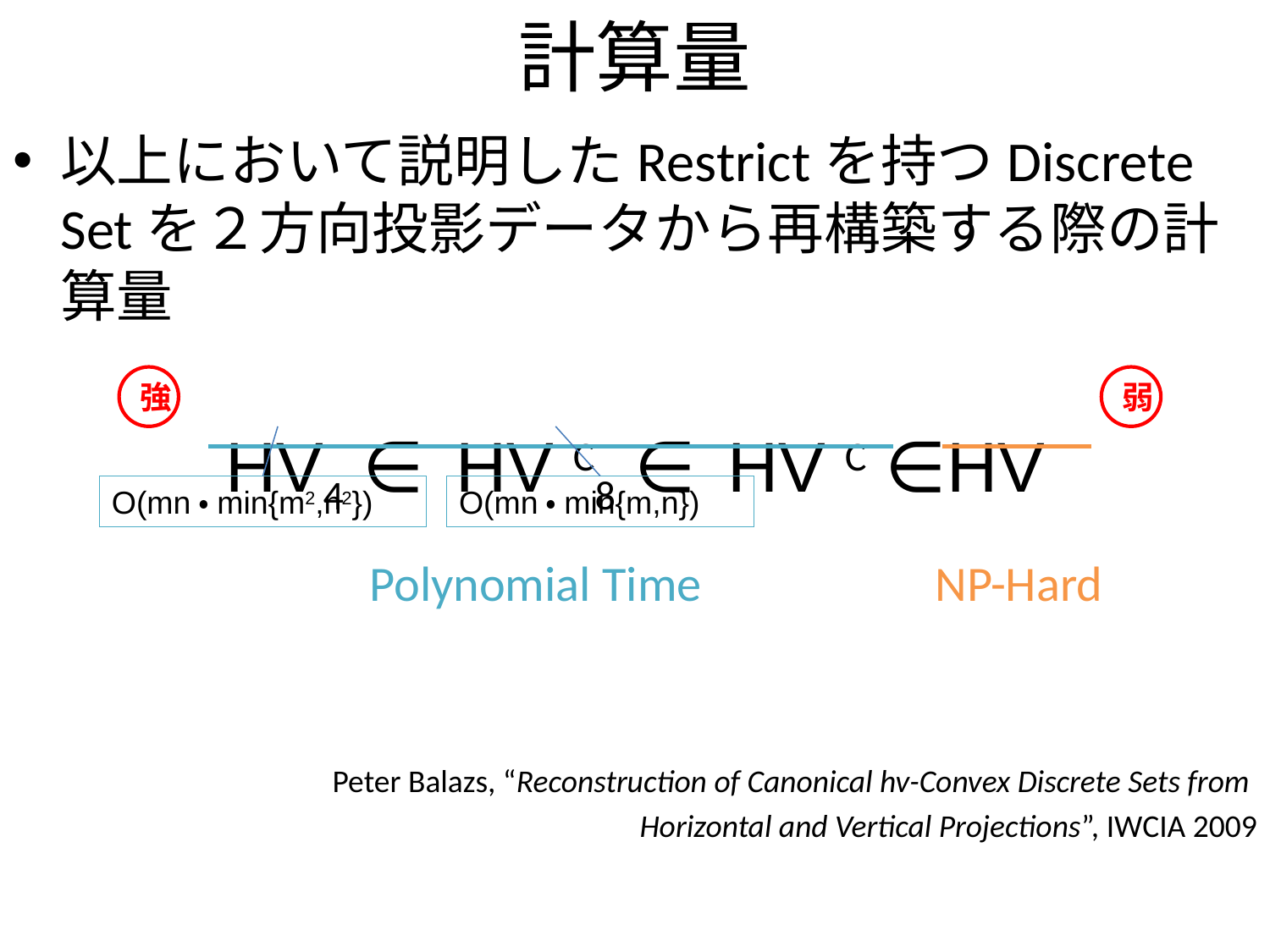

# 計算量
以上において説明したRestrictを持つDiscrete Setを２方向投影データから再構築する際の計算量

HV4  ∈  HV C8  ∈  HV C  ∈HV

Peter Balazs, “Reconstruction of Canonical hv-Convex Discrete Sets from
Horizontal and Vertical Projections”, IWCIA 2009
強
弱
O(mn・min{m2,n2})
O(mn・min{m,n})
Polynomial Time
NP-Hard